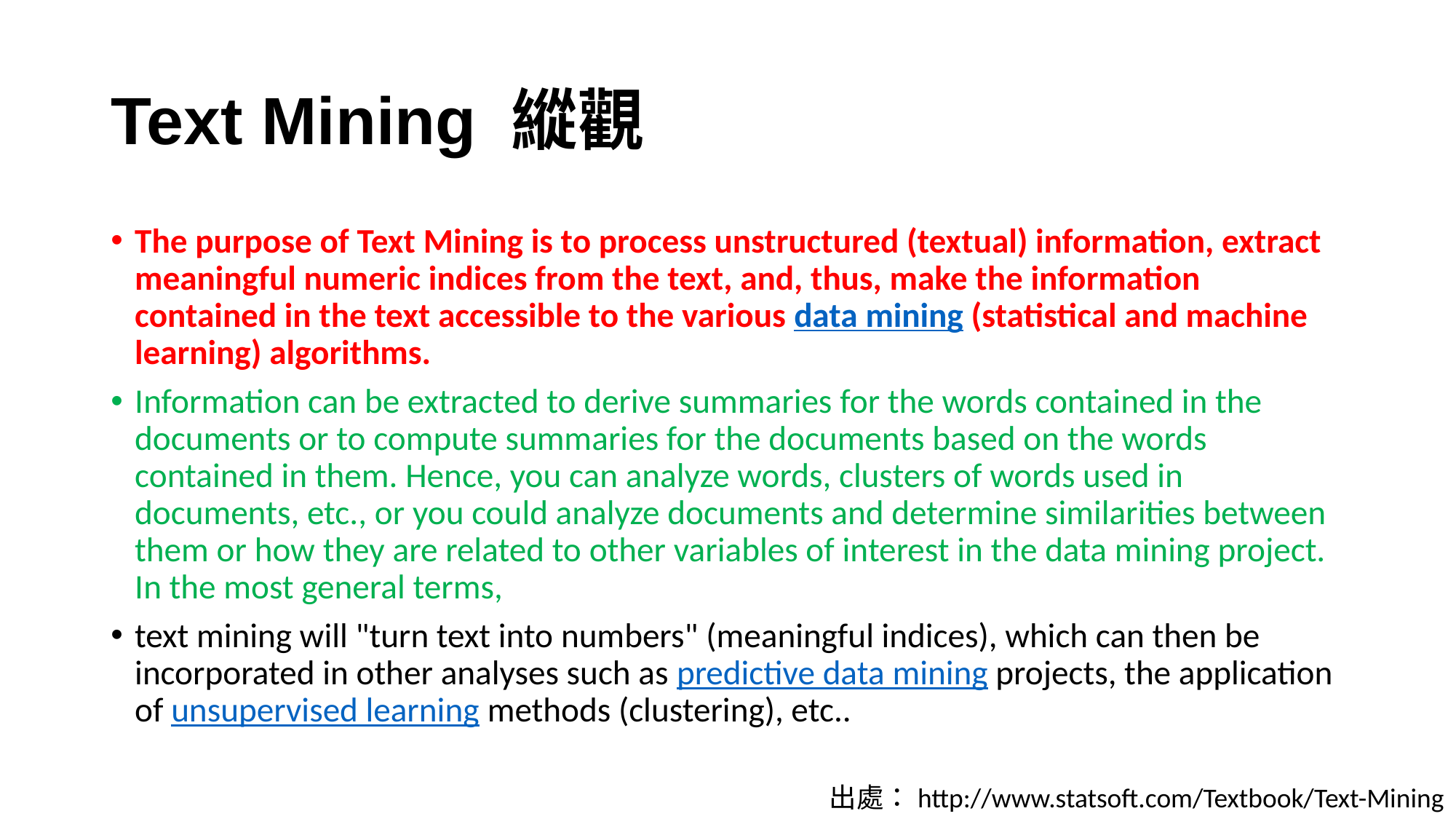

# Text Mining 縱觀
The purpose of Text Mining is to process unstructured (textual) information, extract meaningful numeric indices from the text, and, thus, make the information contained in the text accessible to the various data mining (statistical and machine learning) algorithms.
Information can be extracted to derive summaries for the words contained in the documents or to compute summaries for the documents based on the words contained in them. Hence, you can analyze words, clusters of words used in documents, etc., or you could analyze documents and determine similarities between them or how they are related to other variables of interest in the data mining project. In the most general terms,
text mining will "turn text into numbers" (meaningful indices), which can then be incorporated in other analyses such as predictive data mining projects, the application of unsupervised learning methods (clustering), etc..

出處：http://www.statsoft.com/Textbook/Text-Mining